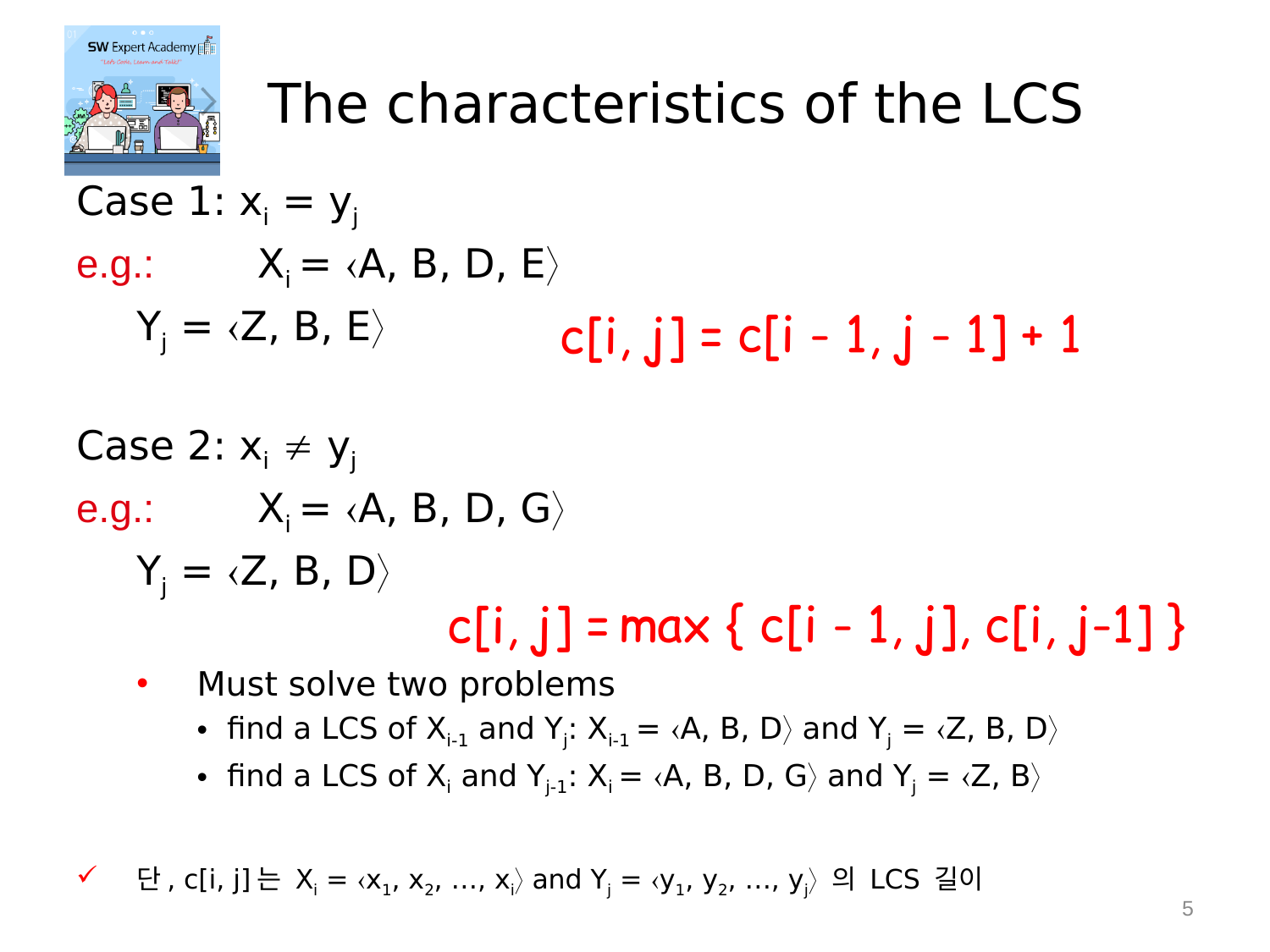

5
# The characteristics of the LCS
Case 1: xi = yj
e.g.: 	Xi = 〈A, B, D, E〉
		Yj = 〈Z, B, E〉

Case 2: xi ≠ yj
e.g.: 	Xi = 〈A, B, D, G〉
		Yj = 〈Z, B, D〉

Must solve two problems
find a LCS of Xi-1 and Yj: Xi-1 = 〈A, B, D〉 and Yj = 〈Z, B, D〉
find a LCS of Xi and Yj-1: Xi = 〈A, B, D, G〉 and Yj = 〈Z, B〉

단, c[i, j]는 Xi = 〈x1, x2, …, xi〉 and Yj = 〈y1, y2, …, yj〉 의 LCS 길이

c[i - 1, j - 1] + 1
c[i, j] =
max { c[i - 1, j], c[i, j-1] }
c[i, j] =